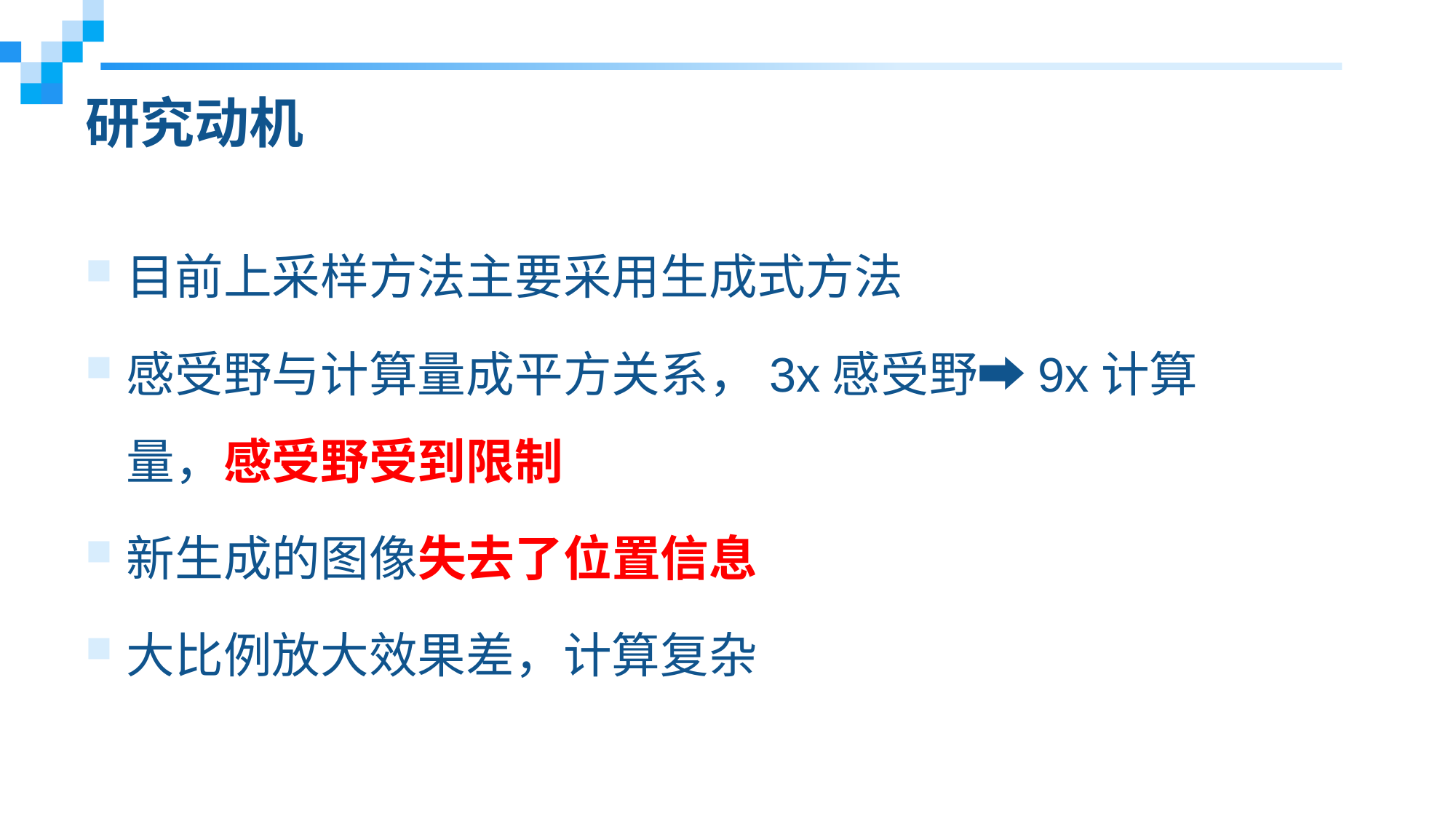

# 研究动机
目前上采样方法主要采用生成式方法
感受野与计算量成平方关系，3x感受野➡️9x计算量，感受野受到限制
新生成的图像失去了位置信息
大比例放大效果差，计算复杂